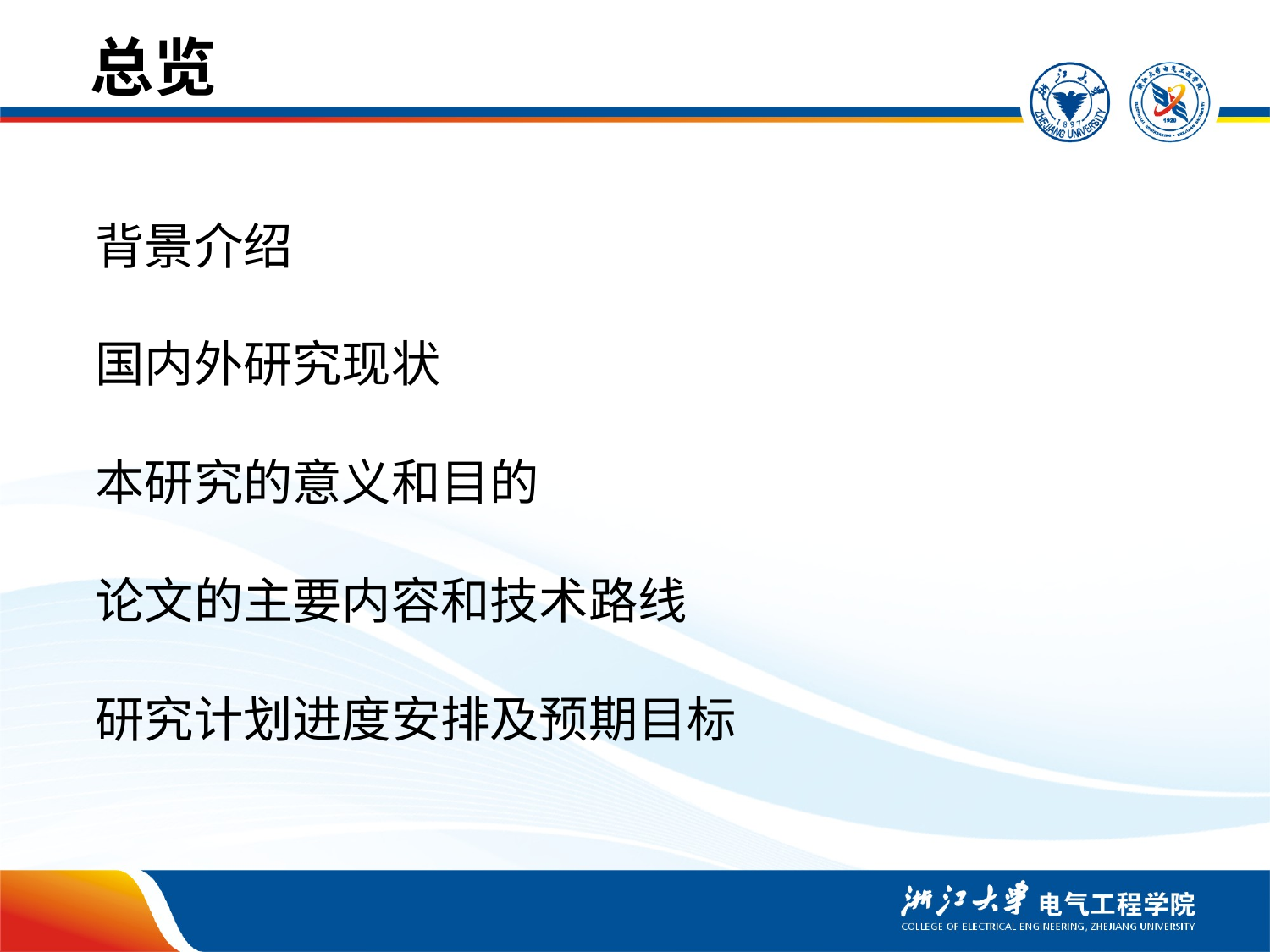

# 总览
背景介绍
国内外研究现状
本研究的意义和目的
论文的主要内容和技术路线
研究计划进度安排及预期目标